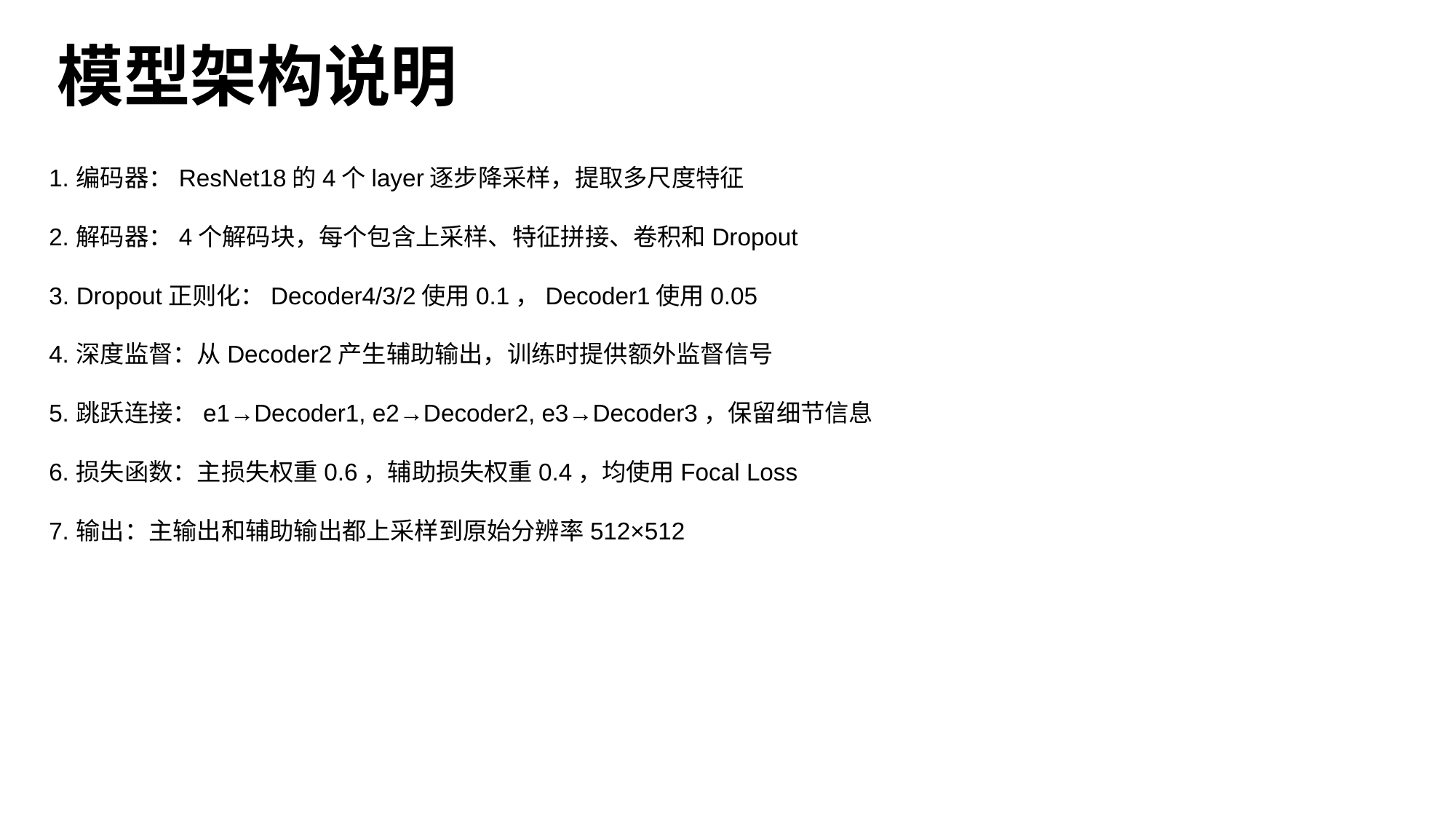

# 模型架构说明
编码器：ResNet18的4个layer逐步降采样，提取多尺度特征
解码器：4个解码块，每个包含上采样、特征拼接、卷积和Dropout
Dropout正则化：Decoder4/3/2使用0.1，Decoder1使用0.05
深度监督：从Decoder2产生辅助输出，训练时提供额外监督信号
跳跃连接：e1→Decoder1, e2→Decoder2, e3→Decoder3，保留细节信息
损失函数：主损失权重0.6，辅助损失权重0.4，均使用Focal Loss
输出：主输出和辅助输出都上采样到原始分辨率512×512